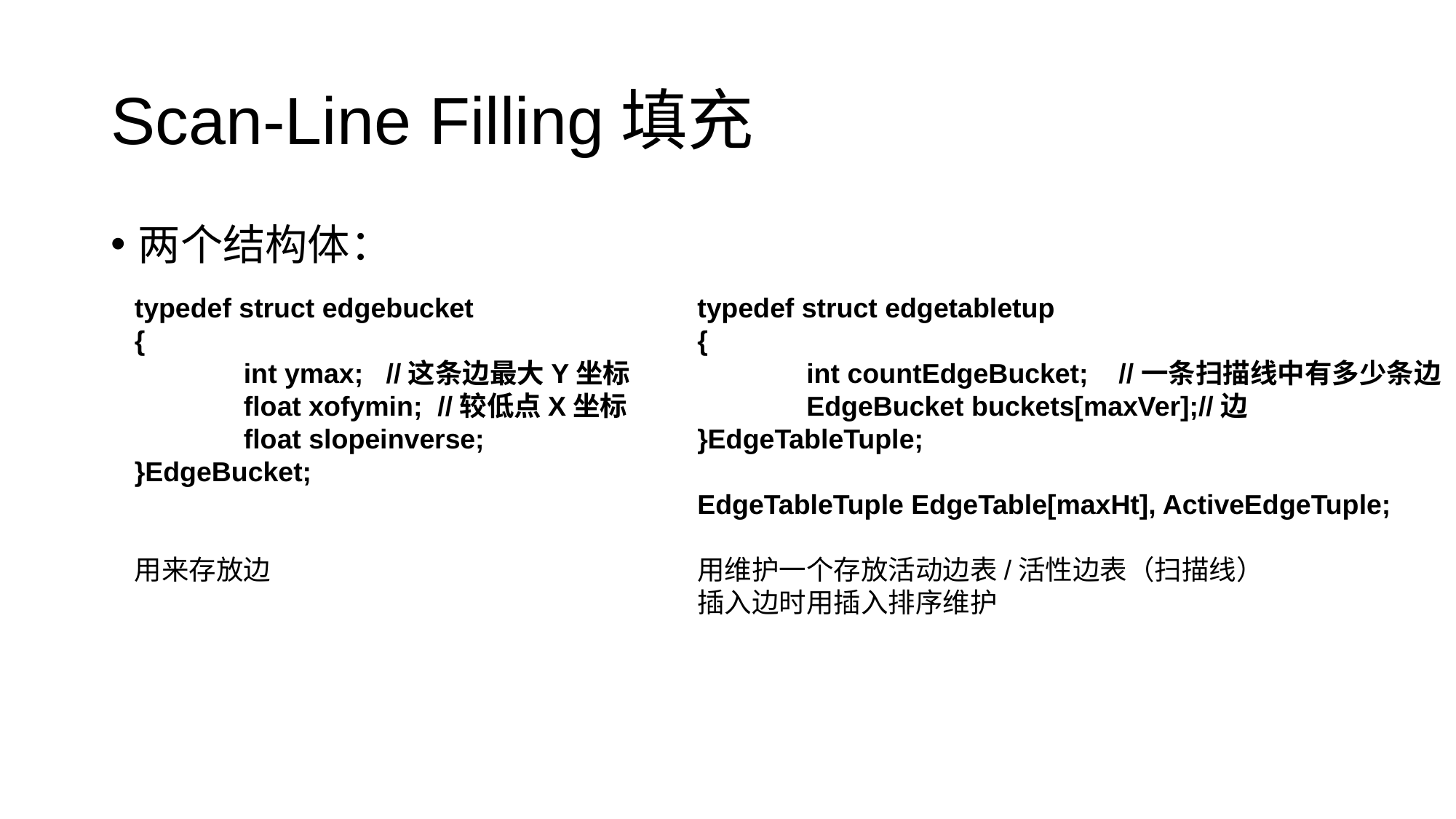

# Scan-Line Filling填充
两个结构体：

typedef struct edgebucket
{
	int ymax;   //这条边最大Y坐标
	float xofymin;  //较低点X坐标
	float slopeinverse;
}EdgeBucket;

用来存放边
typedef struct edgetabletup
{
	int countEdgeBucket;    //一条扫描线中有多少条边
	EdgeBucket buckets[maxVer];//边
}EdgeTableTuple;

EdgeTableTuple EdgeTable[maxHt], ActiveEdgeTuple;

用维护一个存放活动边表/活性边表（扫描线）
插入边时用插入排序维护